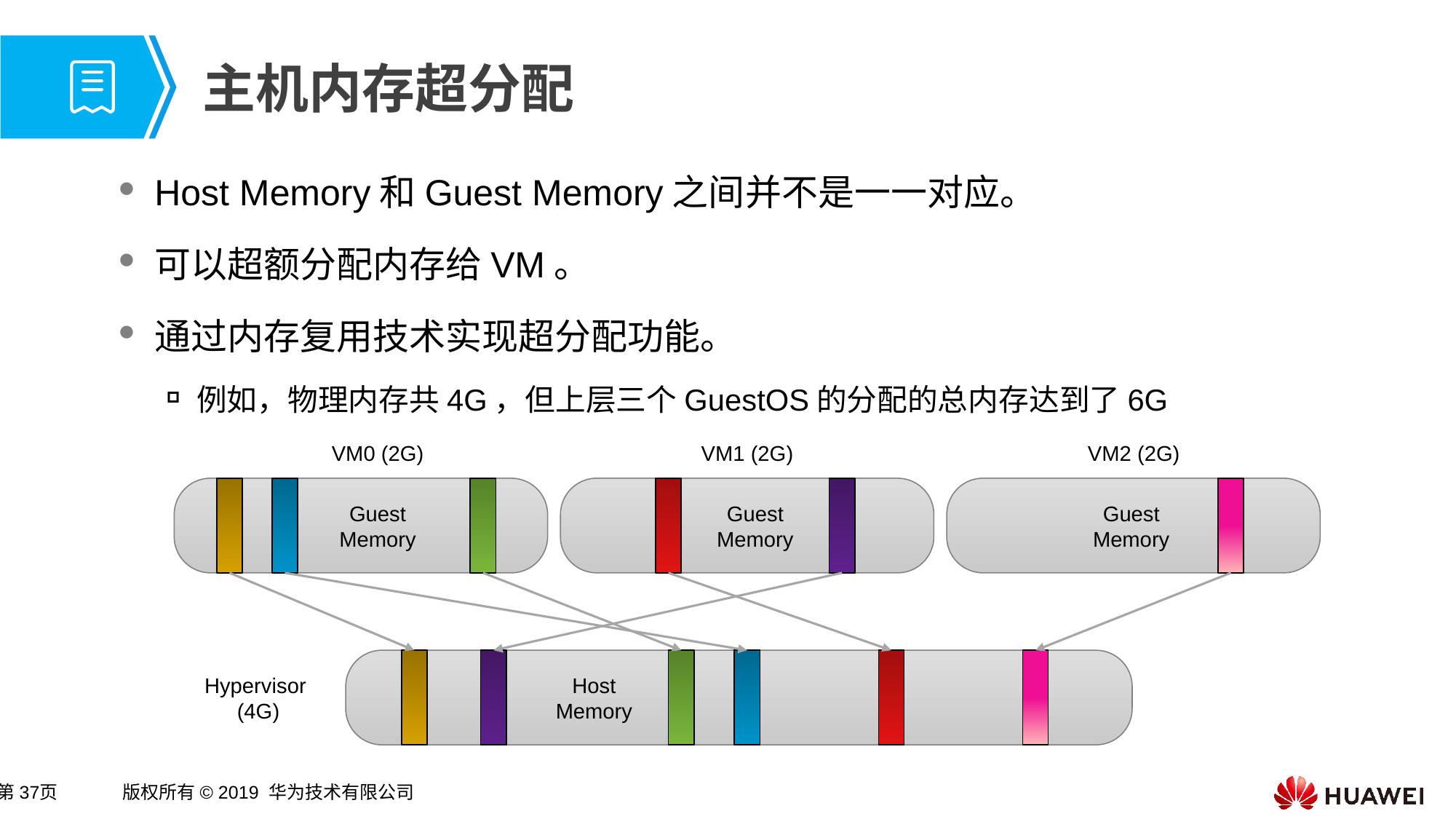

# 主机内存超分配
Host Memory和Guest Memory之间并不是一一对应。
可以超额分配内存给VM。
通过内存复用技术实现超分配功能。
例如，物理内存共4G，但上层三个GuestOS的分配的总内存达到了6G
VM0 (2G)
VM1 (2G)
VM2 (2G)

Guest
Memory
Guest
Memory
Guest
Memory

Host
Memory
Hypervisor
 (4G)